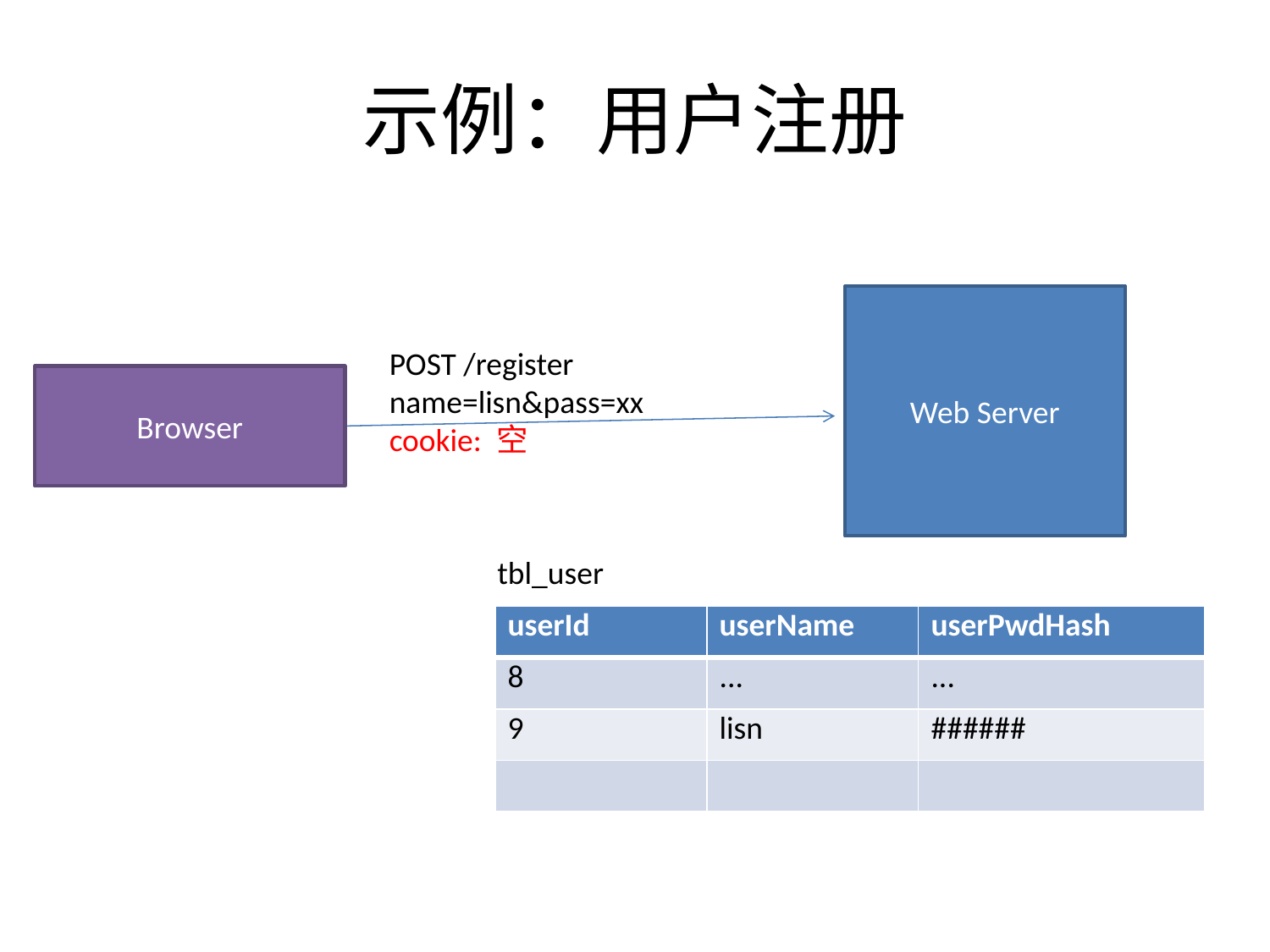

# 示例：用户注册
Web Server
POST /register
name=lisn&pass=xx
cookie: 空

Browser
tbl_user
| userId | userName | userPwdHash |
| --- | --- | --- |
| 8 | ... | ... |
| 9 | lisn | ###### |
|  |  |  |